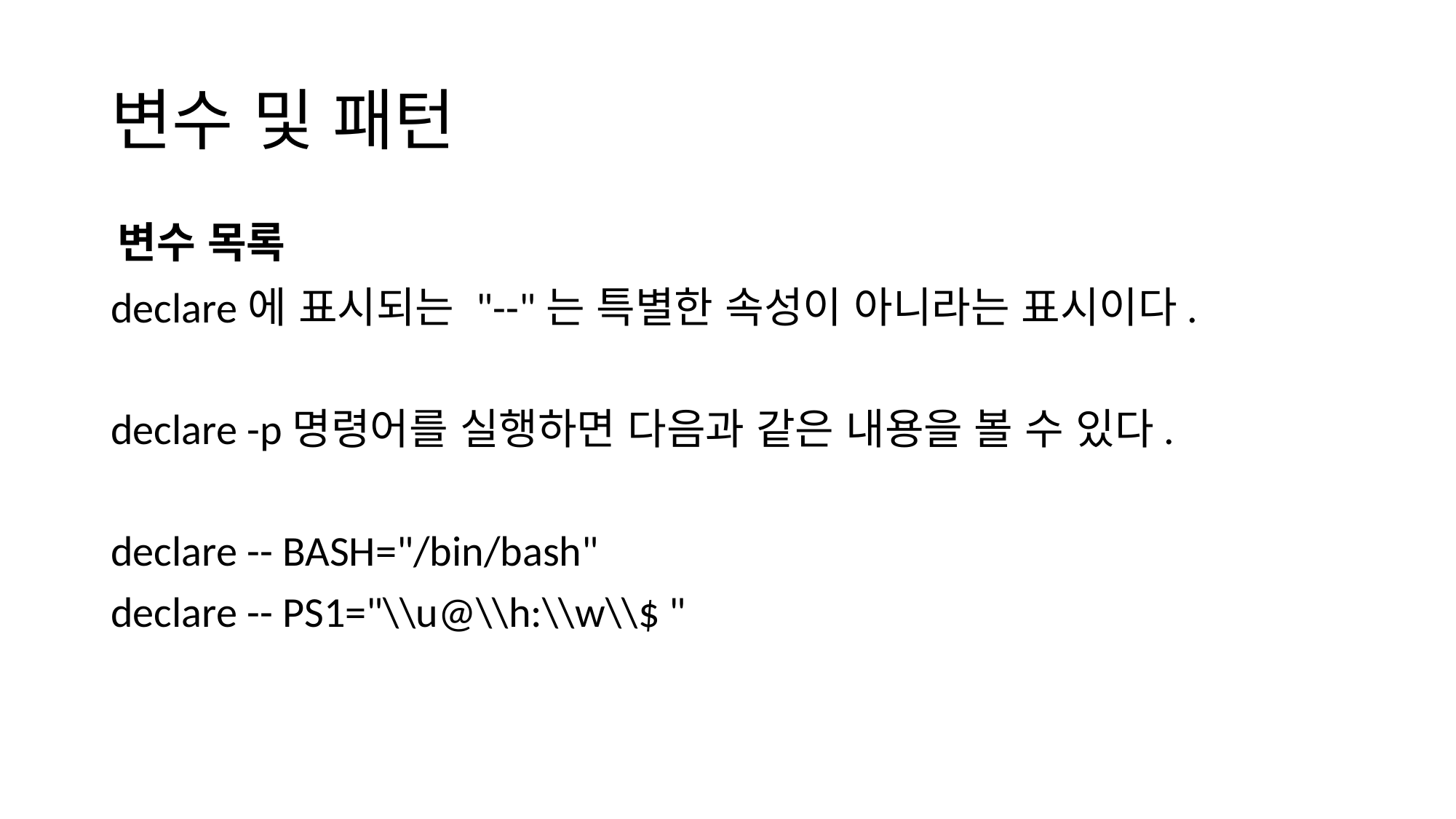

# 변수 및 패턴
변수 목록
declare에 표시되는 "--"는 특별한 속성이 아니라는 표시이다.

declare -p명령어를 실행하면 다음과 같은 내용을 볼 수 있다.

declare -- BASH="/bin/bash"
declare -- PS1="\\u@\\h:\\w\\$ "